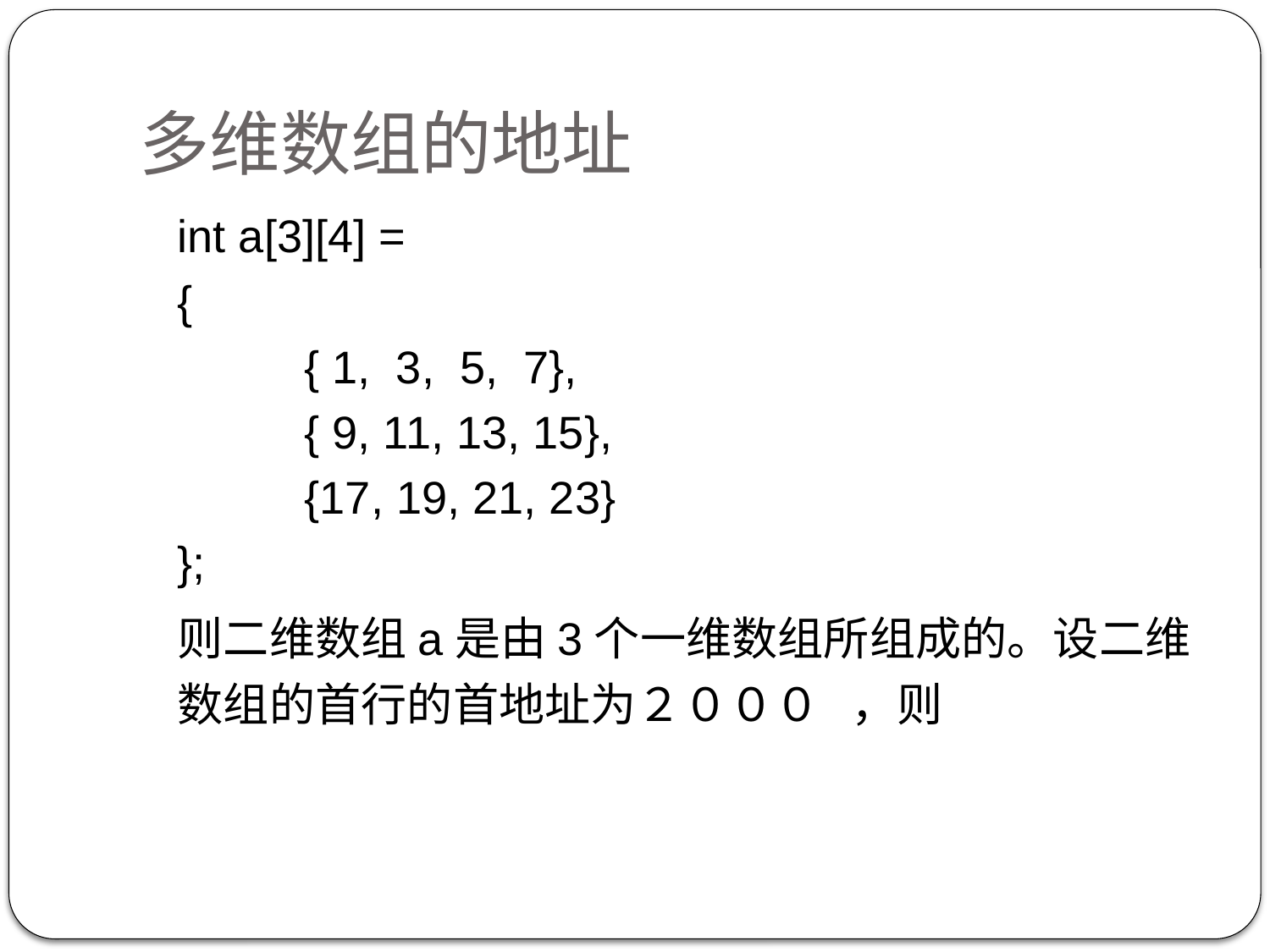

# 多维数组的地址
	int a[3][4] =
	{
		{ 1,  3,  5,  7},
		{ 9, 11, 13, 15},
		{17, 19, 21, 23}
	};
	则二维数组a是由3个一维数组所组成的。设二维数组的首行的首地址为２０００   ，则